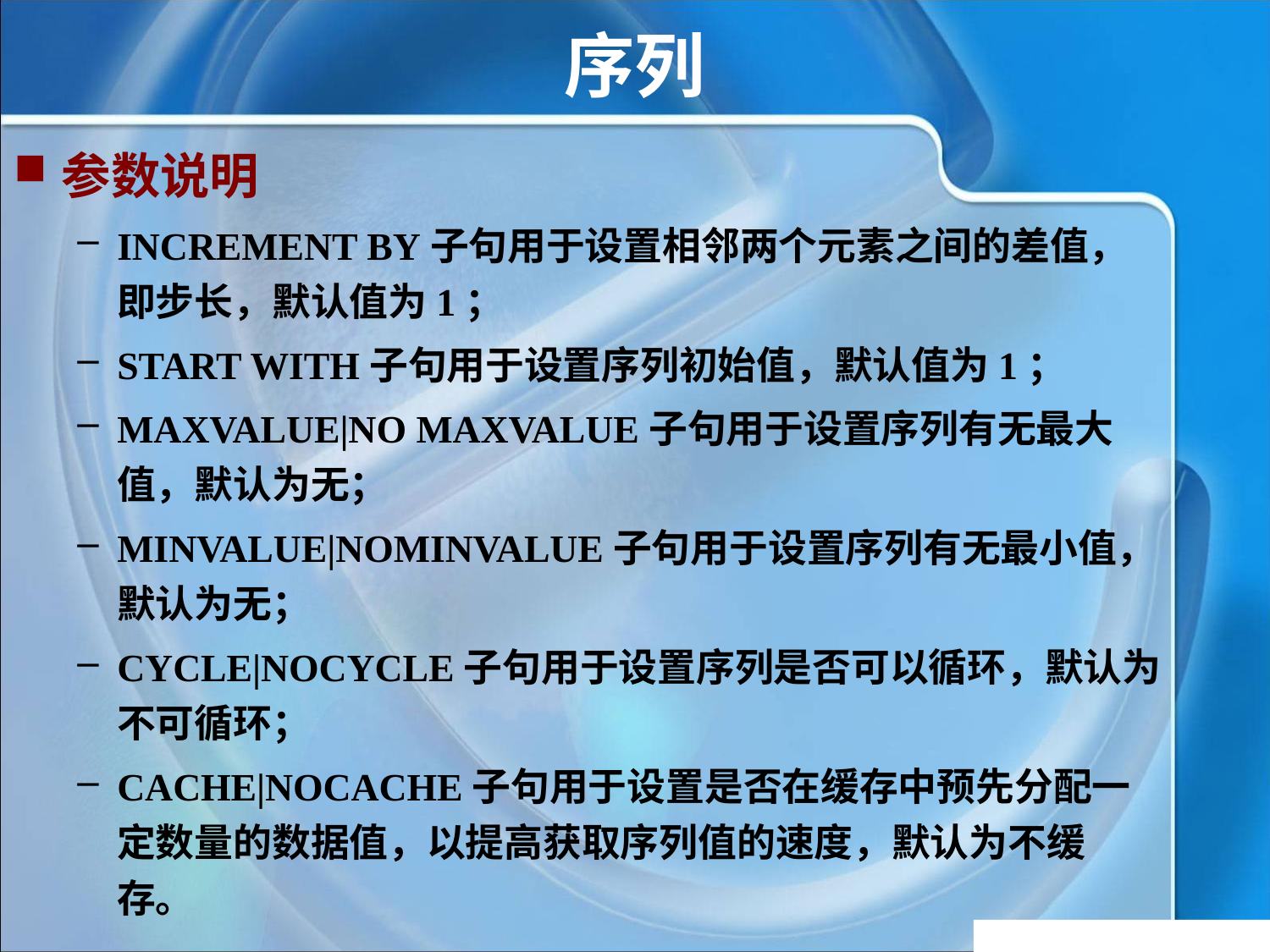

# 序列
参数说明
INCREMENT BY子句用于设置相邻两个元素之间的差值，即步长，默认值为1；
START WITH子句用于设置序列初始值，默认值为1；
MAXVALUE|NO MAXVALUE子句用于设置序列有无最大值，默认为无；
MINVALUE|NOMINVALUE子句用于设置序列有无最小值，默认为无；
CYCLE|NOCYCLE子句用于设置序列是否可以循环，默认为不可循环；
CACHE|NOCACHE子句用于设置是否在缓存中预先分配一定数量的数据值，以提高获取序列值的速度，默认为不缓存。
119